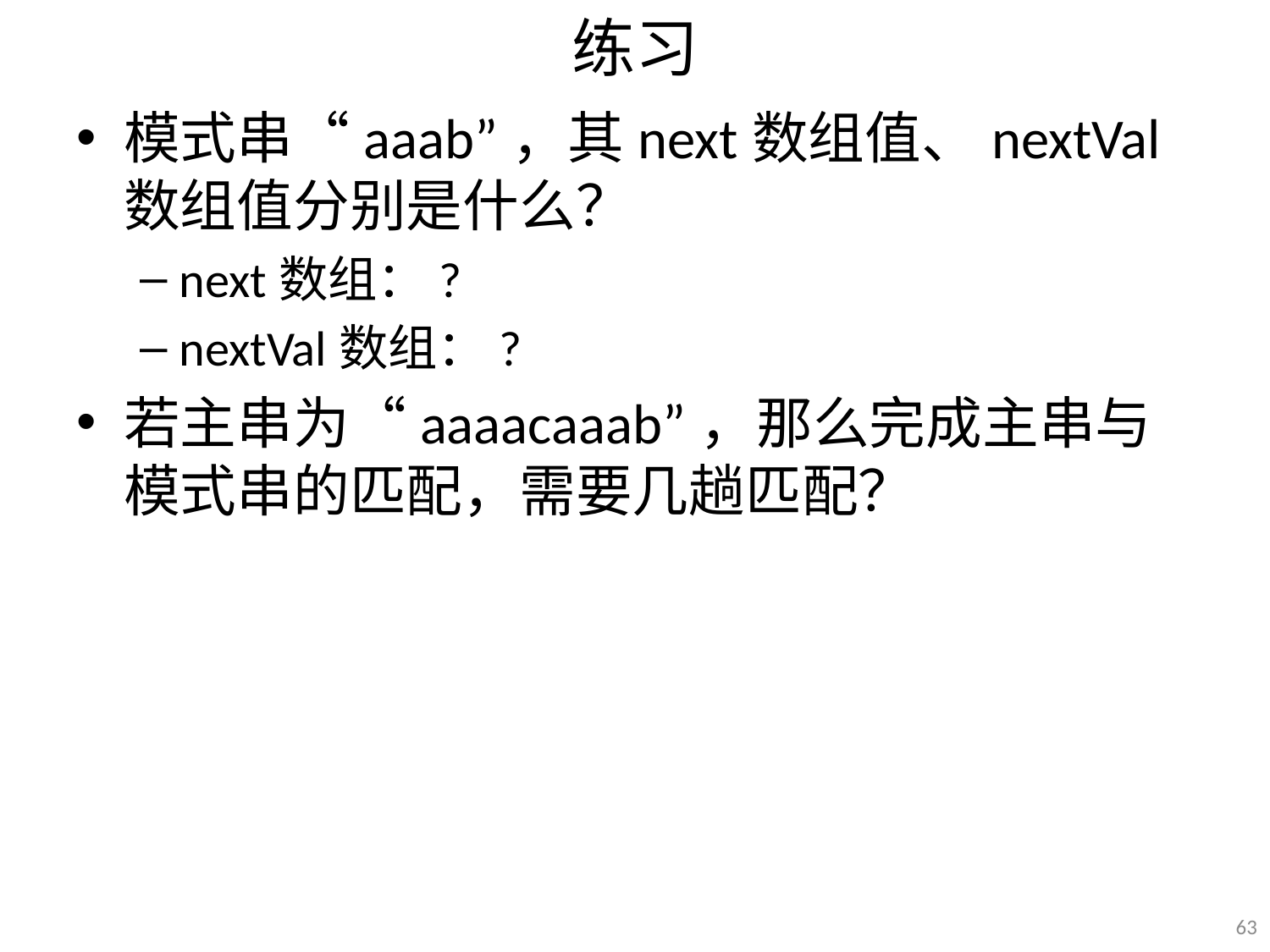

# 练习
模式串“aaab”，其next数组值、nextVal数组值分别是什么？
next数组：?
nextVal数组：?
若主串为“aaaacaaab”，那么完成主串与模式串的匹配，需要几趟匹配？

63